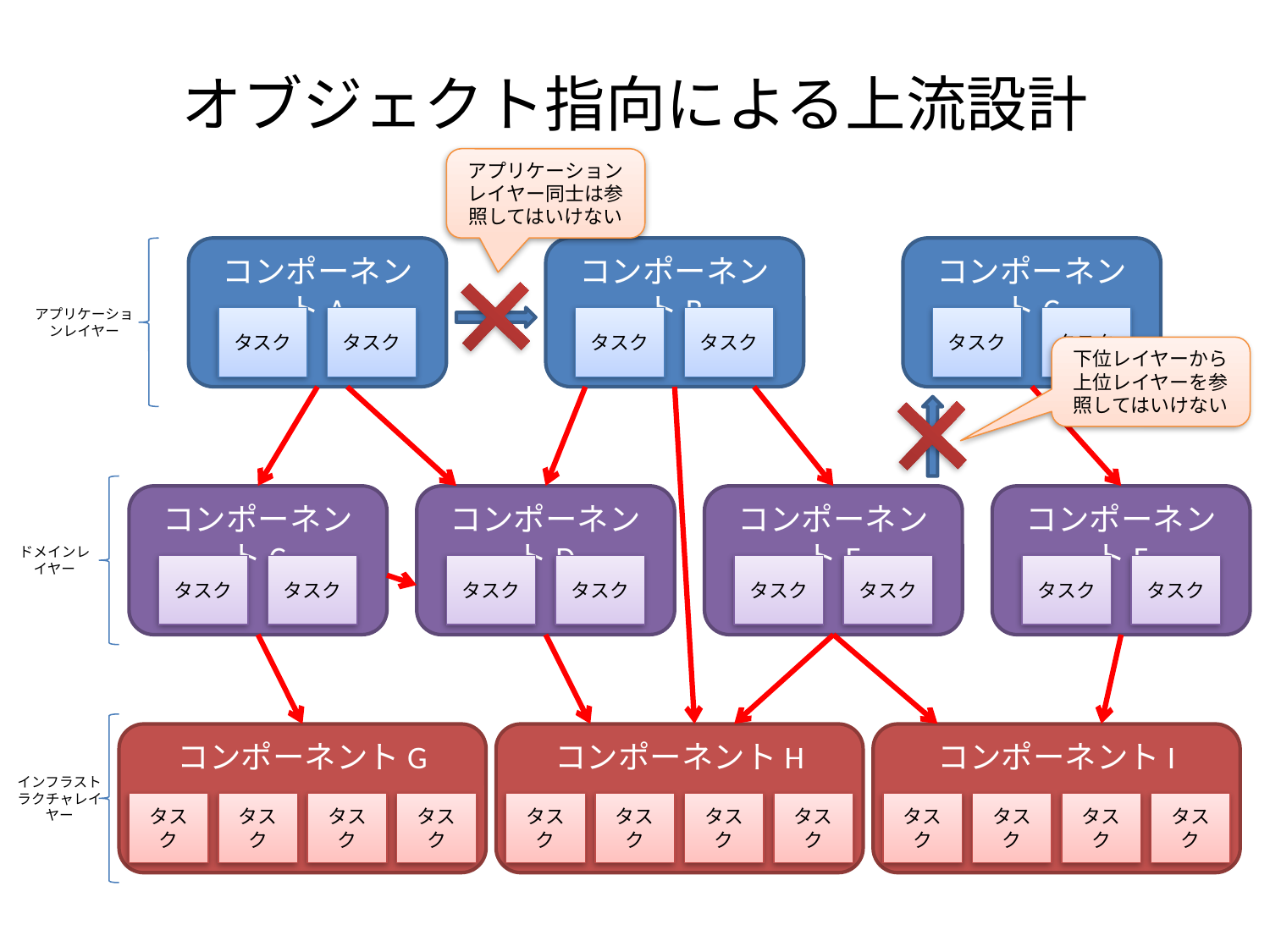

# オブジェクト指向による上流設計
アプリケーションレイヤー同士は参照してはいけない

コンポーネントA
コンポーネントB
コンポーネントC
アプリケーションレイヤー

タスク
タスク

タスク
タスク
タスク
タスク
下位レイヤーから上位レイヤーを参照してはいけない

コンポーネントC
コンポーネントD
コンポーネントE
コンポーネントF
ドメインレイヤー
タスク
タスク
タスク
タスク
タスク
タスク
タスク
タスク

コンポーネントG
コンポーネントH
コンポーネントI
インフラストラクチャレイヤー
タスク
タスク
タスク
タスク
タスク
タスク
タスク
タスク
タスク
タスク
タスク
タスク